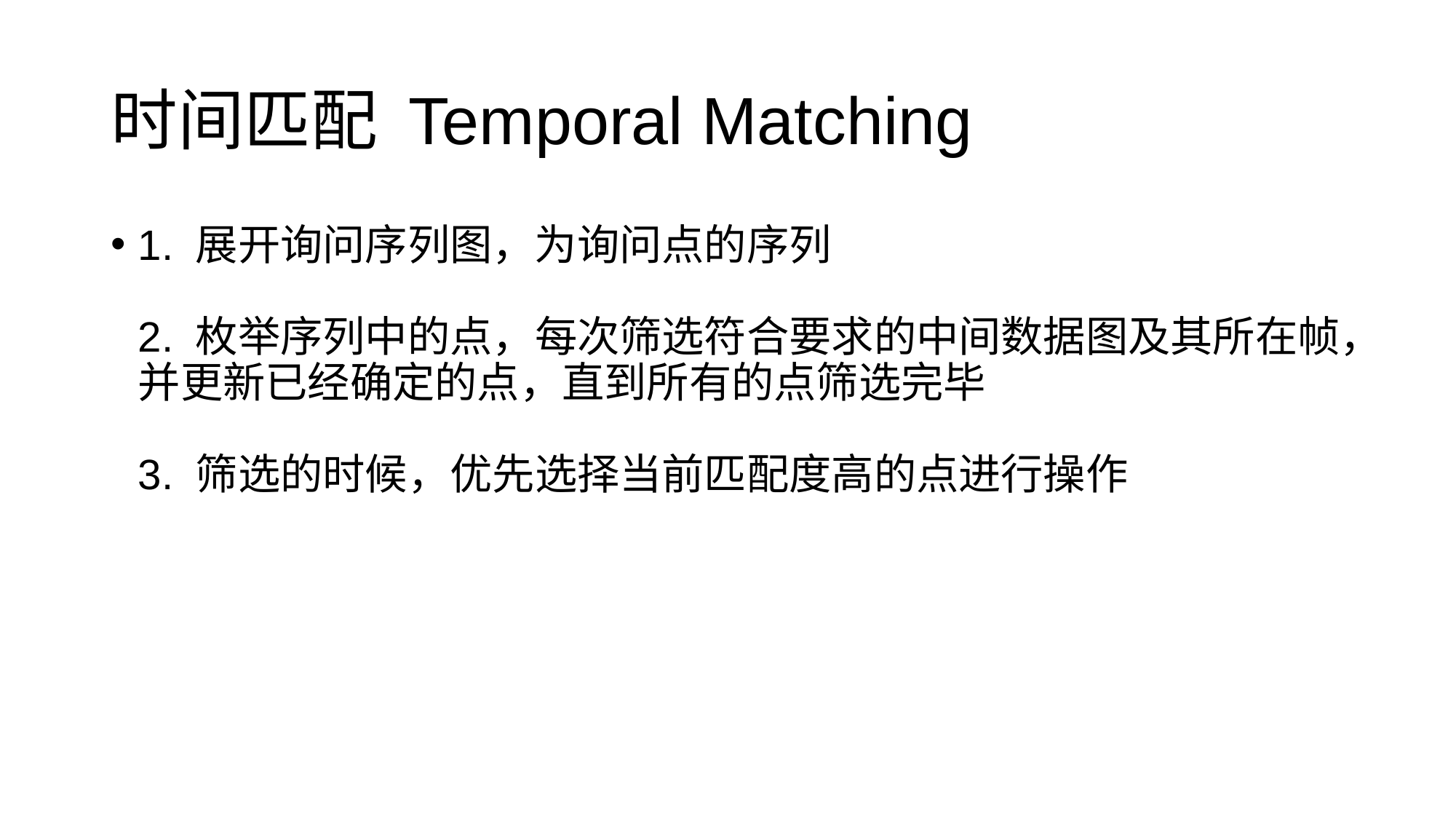

# 时间匹配 Temporal Matching
1. 展开询问序列图，为询问点的序列
2. 枚举序列中的点，每次筛选符合要求的中间数据图及其所在帧，并更新已经确定的点，直到所有的点筛选完毕
3. 筛选的时候，优先选择当前匹配度高的点进行操作